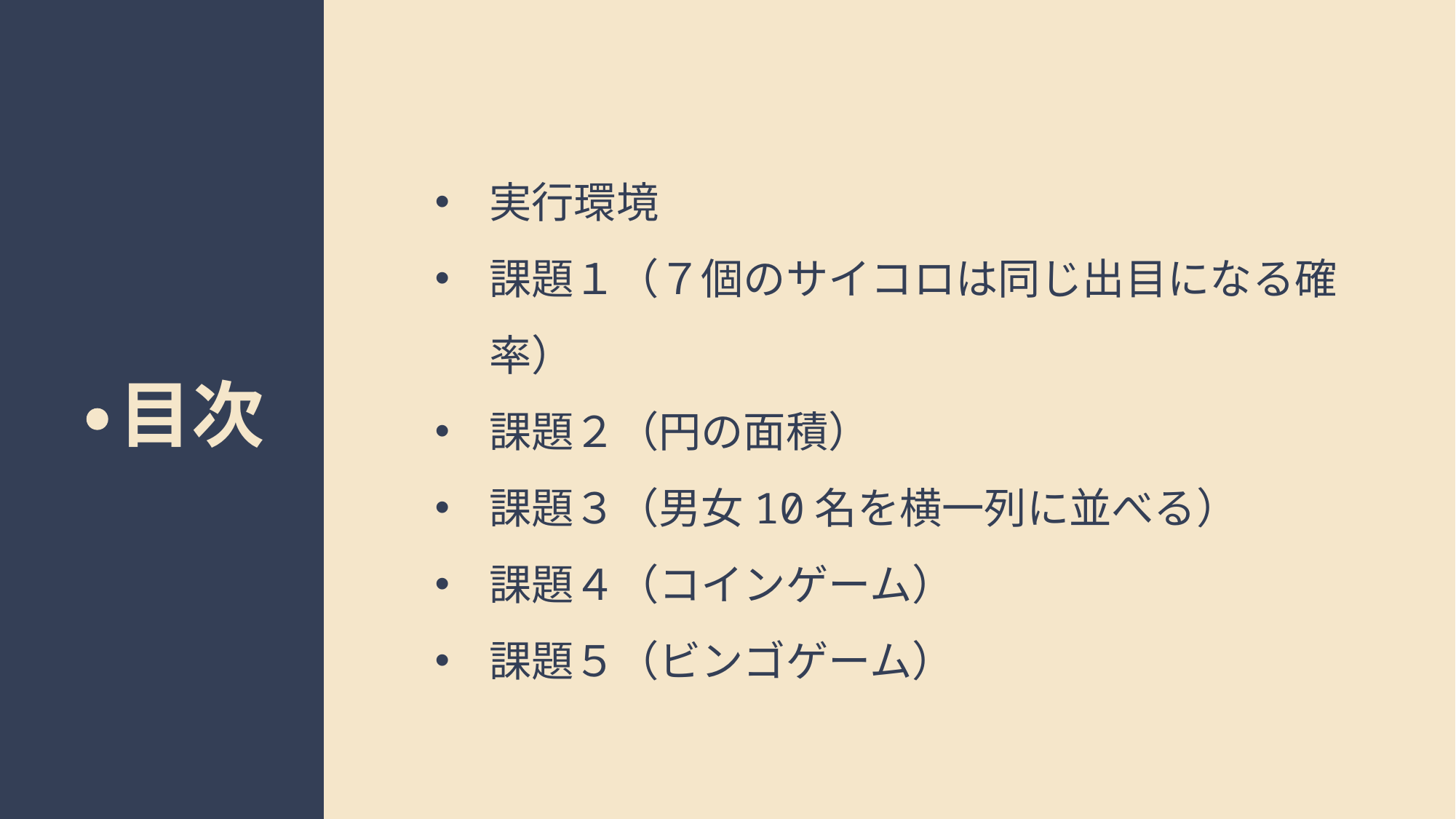

実行環境
課題１（７個のサイコロは同じ出目になる確率）
課題２（円の面積）
課題３（男女10名を横一列に並べる）
課題４（コインゲーム）
課題５（ビンゴゲーム）
目次